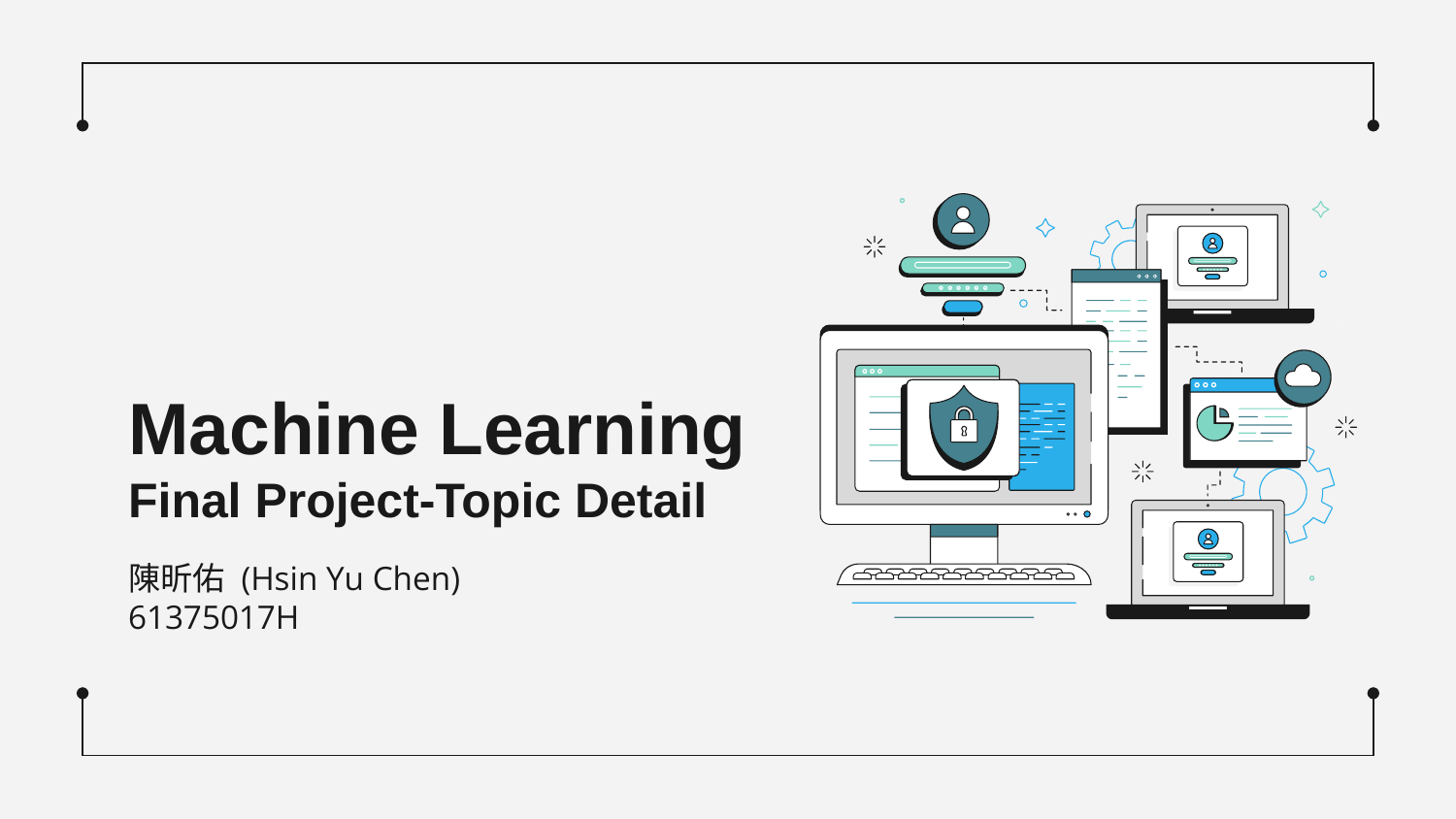

# Machine Learning
Final Project-Topic Detail
陳昕佑 (Hsin Yu Chen)
61375017H